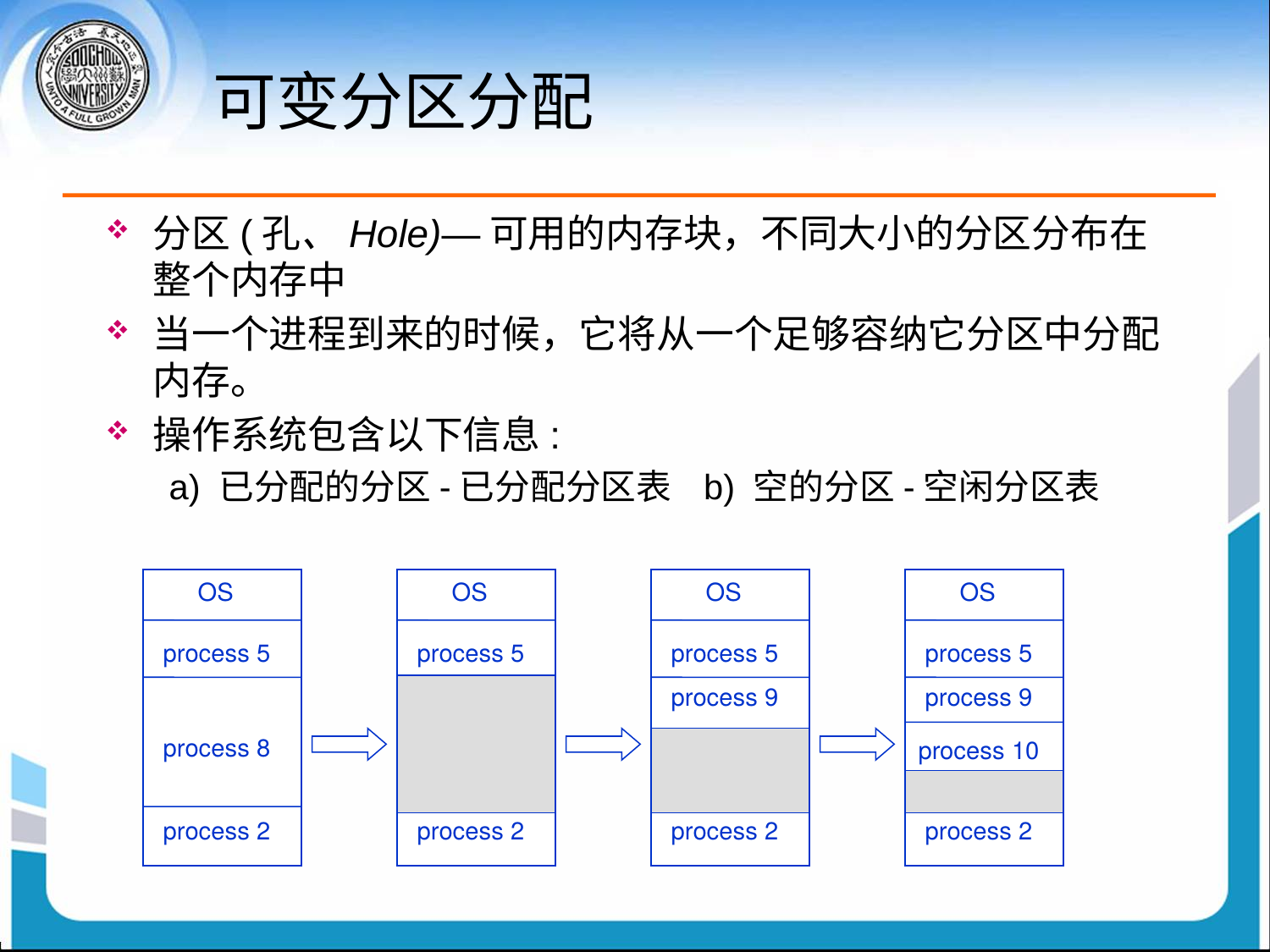

# 可变分区分配
分区(孔、Hole)—可用的内存块，不同大小的分区分布在整个内存中
当一个进程到来的时候，它将从一个足够容纳它分区中分配内存。
操作系统包含以下信息:
a) 已分配的分区-已分配分区表   b) 空的分区-空闲分区表

OS

OS

OS

OS

process 5
process 5
process 5
process 5

process 9
process 9

process 8

process 10

process 2
process 2
process 2
process 2